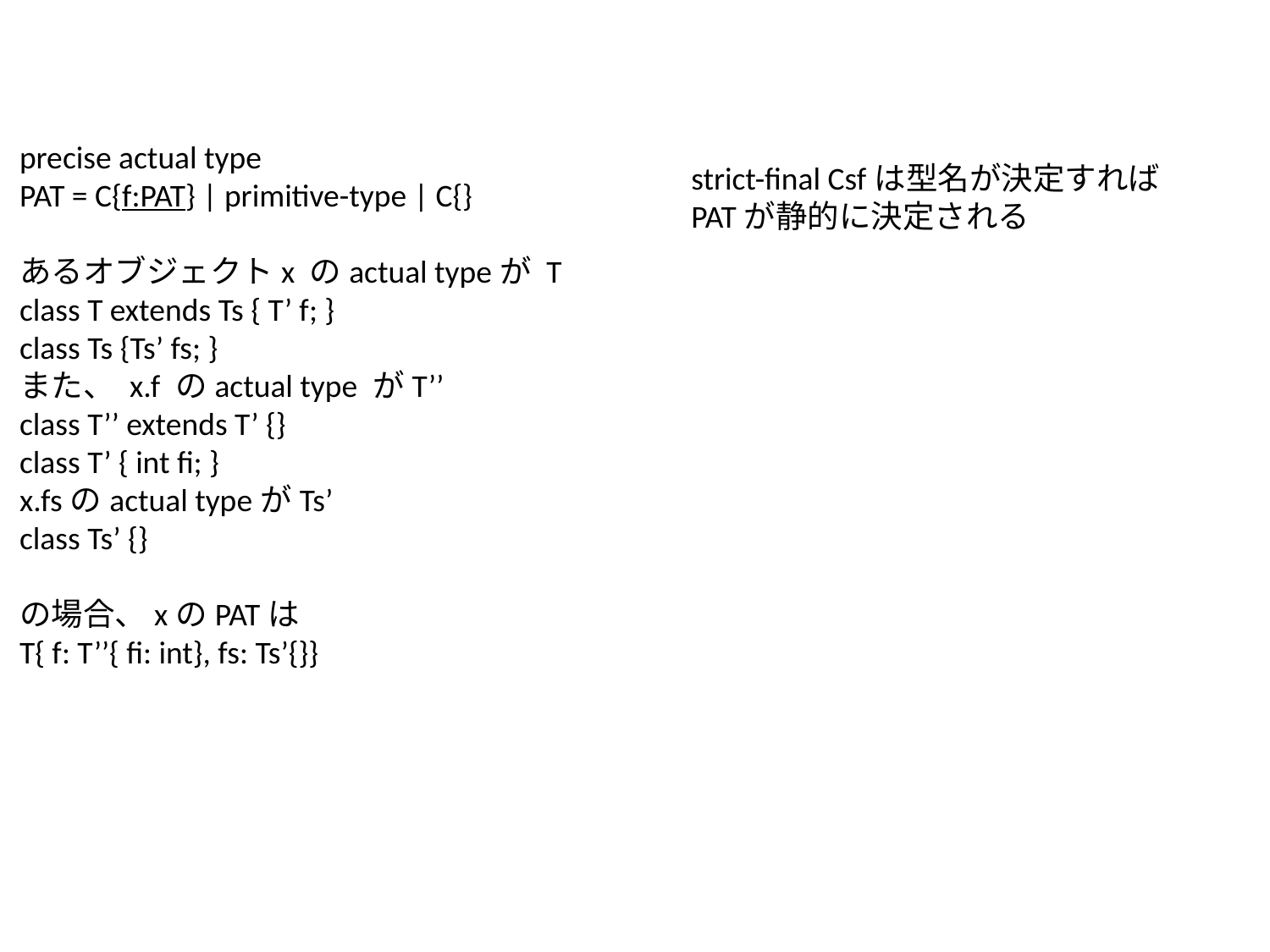

precise actual type
PAT = C{f:PAT} | primitive-type | C{}

あるオブジェクトx のactual typeが T
class T extends Ts { T’ f; }
class Ts {Ts’ fs; }
また、 x.f のactual type がT’’
class T’’ extends T’ {}
class T’ { int fi; }
x.fsのactual typeがTs’
class Ts’ {}

の場合、xのPATは
T{ f: T’’{ fi: int}, fs: Ts’{}}

strict-final Csfは型名が決定すれば
PATが静的に決定される